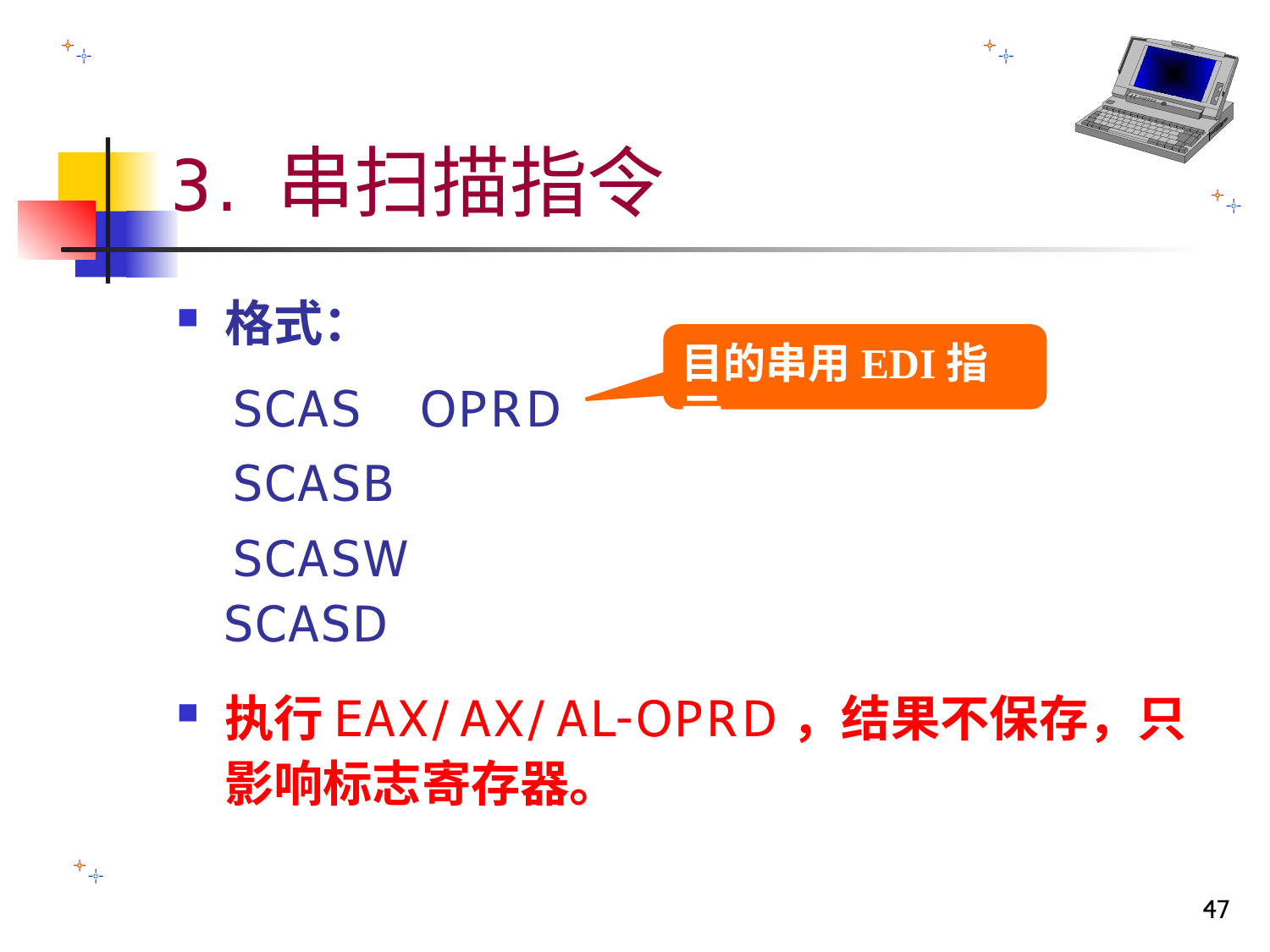

# 3. 串扫描指令
格式：
    SCAS    OPRD
    SCASB
    SCASW
SCASD
执行EAX/AX/AL-OPRD，结果不保存，只影响标志寄存器。
目的串用EDI指示
47